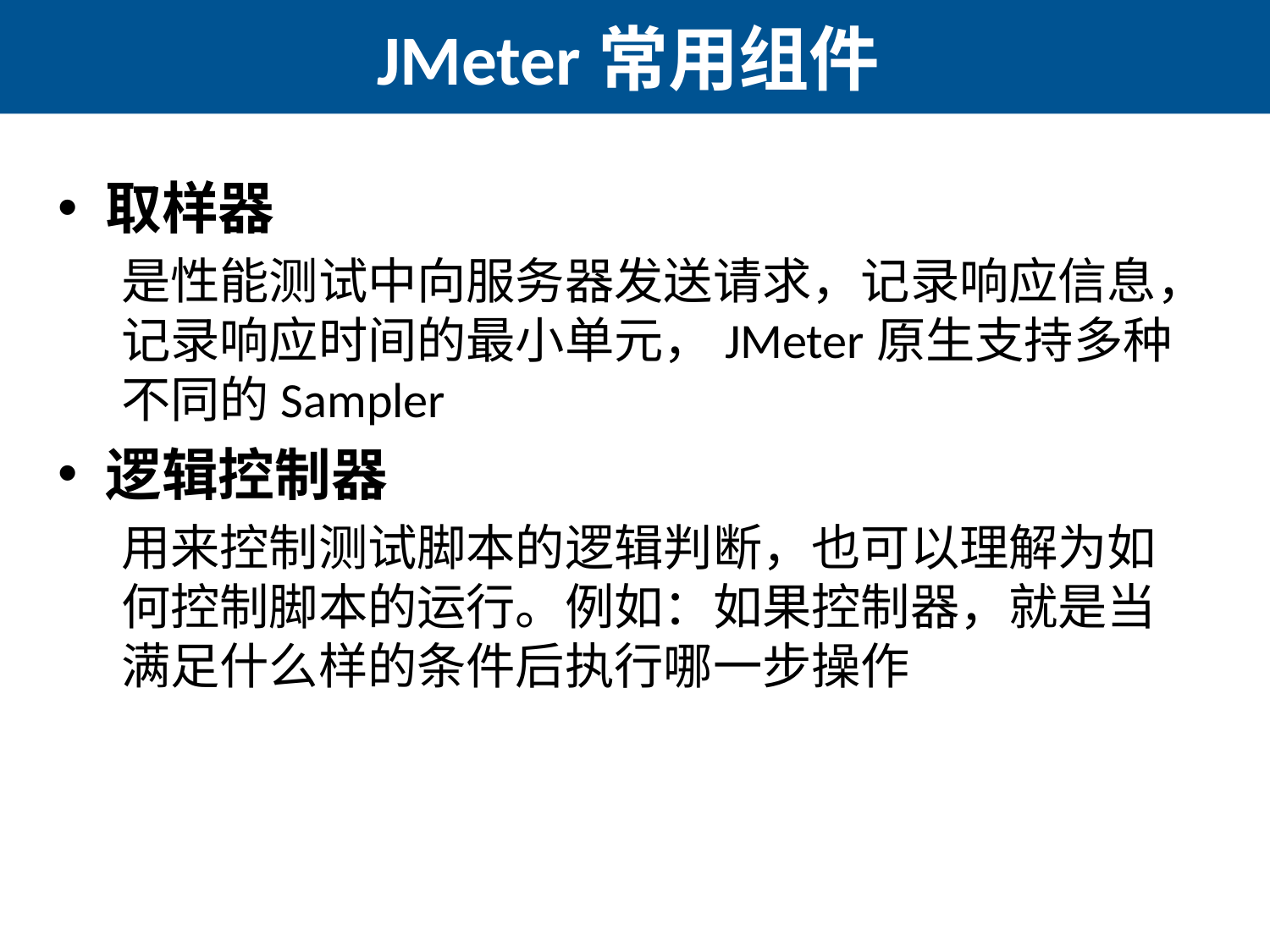

# JMeter常用组件
取样器
是性能测试中向服务器发送请求，记录响应信息，记录响应时间的最小单元，JMeter原生支持多种不同的Sampler
逻辑控制器
用来控制测试脚本的逻辑判断，也可以理解为如何控制脚本的运行。例如：如果控制器，就是当满足什么样的条件后执行哪一步操作